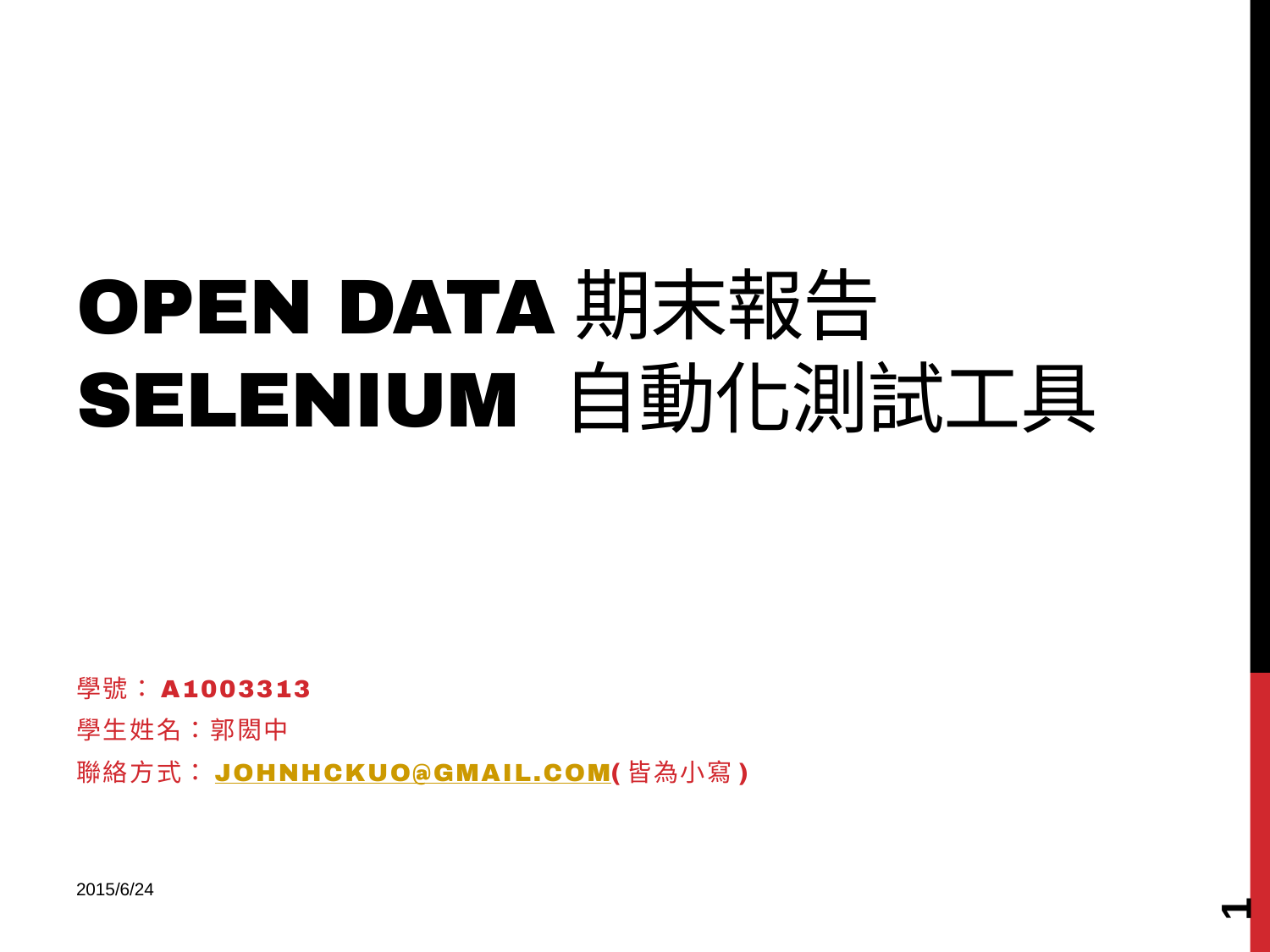

# Open Data期末報告 Selenium 自動化測試工具
學號：A1003313
學生姓名：郭閎中
聯絡方式：johnhckuo@gmail.com(皆為小寫)

1
2015/6/24